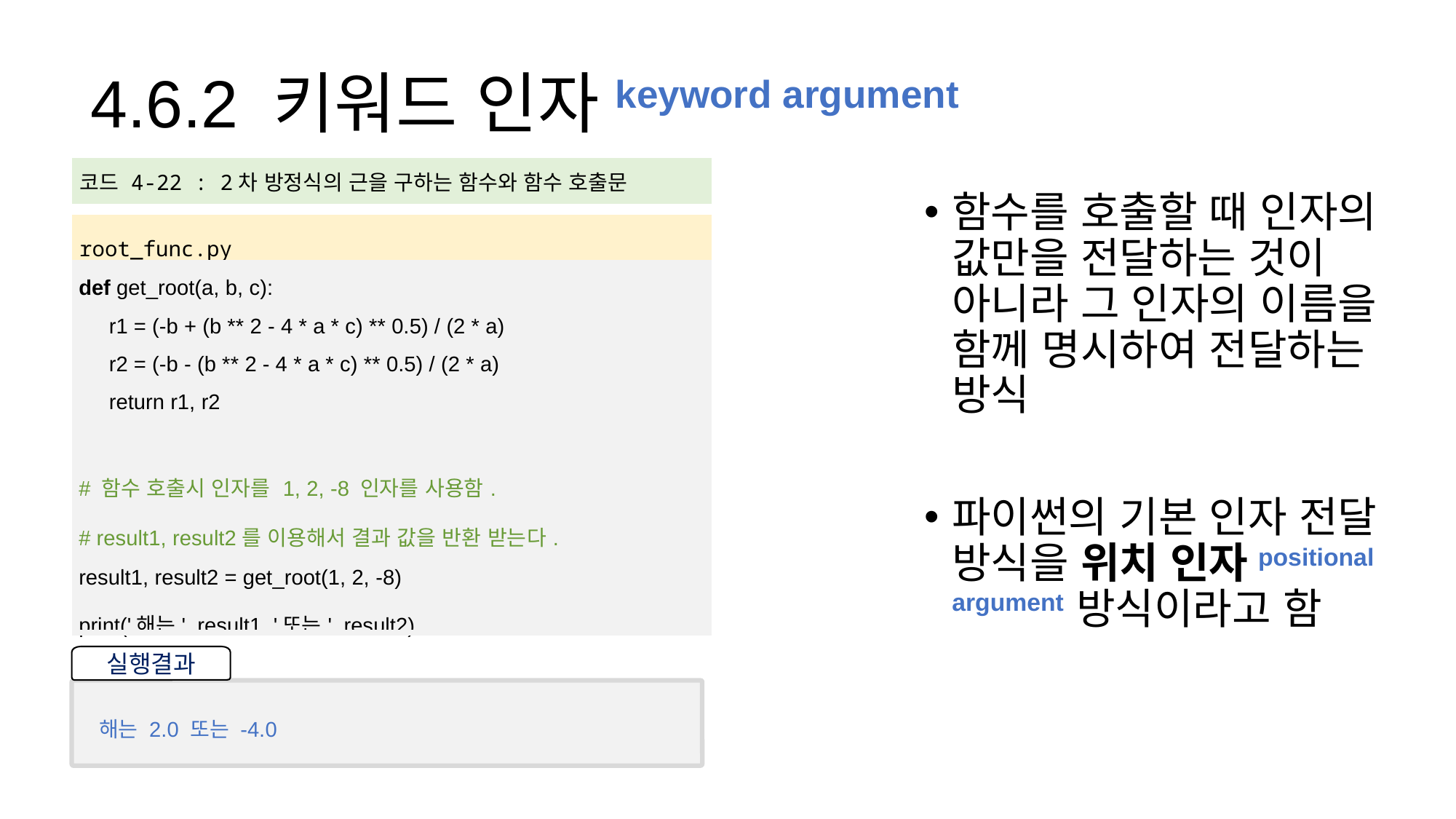

# 4.6.2 키워드 인자keyword argument
| 코드 4-22 : 2차 방정식의 근을 구하는 함수와 함수 호출문 |
| --- |
|  |
| root\_func.py |
| def get\_root(a, b, c): r1 = (-b + (b \*\* 2 - 4 \* a \* c) \*\* 0.5) / (2 \* a) r2 = (-b - (b \*\* 2 - 4 \* a \* c) \*\* 0.5) / (2 \* a) return r1, r2 # 함수 호출시 인자를 1, 2, -8 인자를 사용함. # result1, result2를 이용해서 결과 값을 반환 받는다. result1, result2 = get\_root(1, 2, -8) print('해는', result1, '또는', result2) |
|  |
함수를 호출할 때 인자의 값만을 전달하는 것이 아니라 그 인자의 이름을 함께 명시하여 전달하는 방식

파이썬의 기본 인자 전달 방식을 위치 인자positional argument 방식이라고 함
실행결과

해는 2.0 또는 -4.0